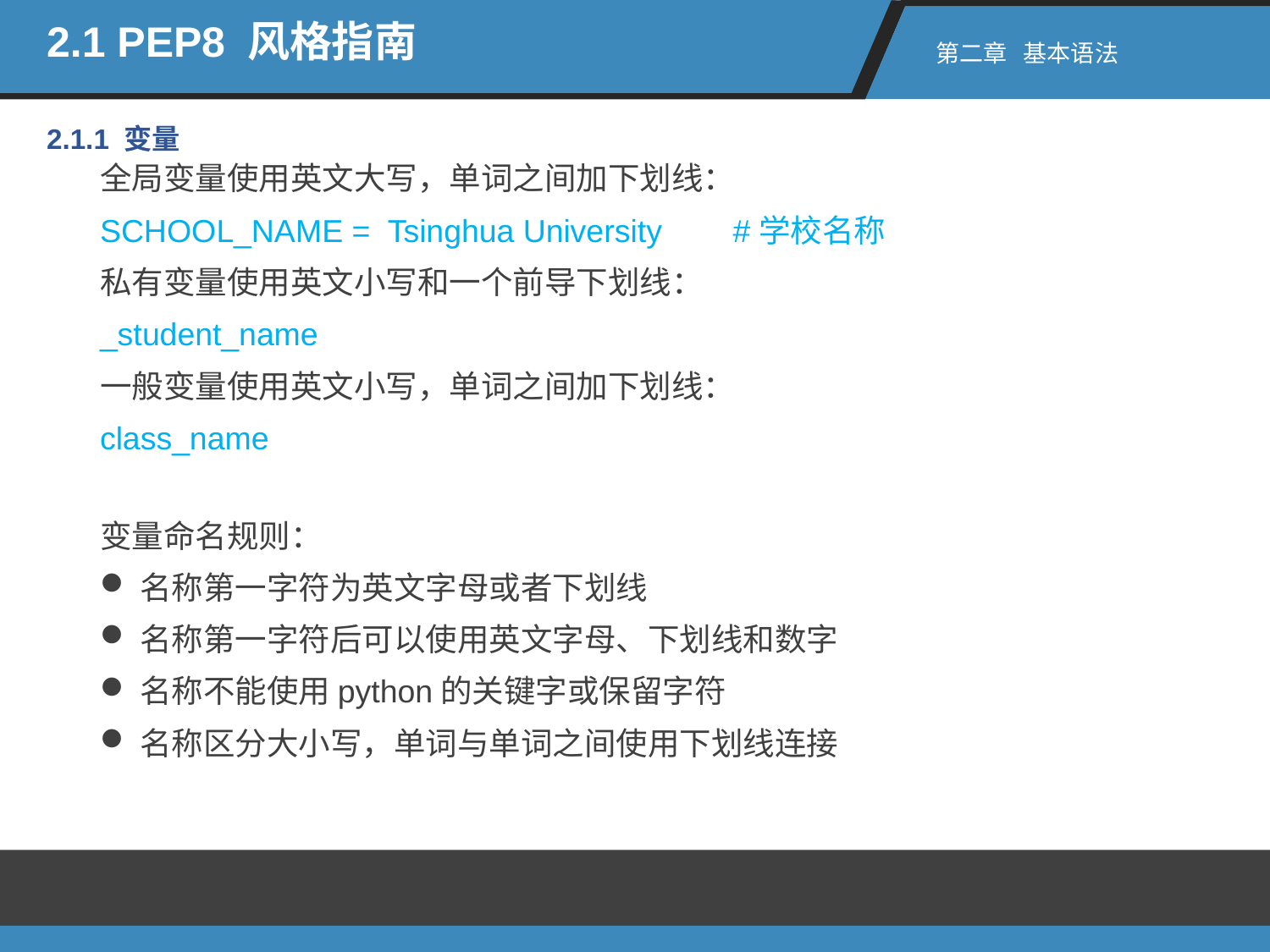

2.1 PEP8 风格指南

第二章   基本语法
2.1.1 变量

全局变量使用英文大写，单词之间加下划线：
SCHOOL_NAME =  Tsinghua University        #学校名称
私有变量使用英文小写和一个前导下划线：
_student_name
一般变量使用英文小写，单词之间加下划线：
class_name

变量命名规则：
名称第一字符为英文字母或者下划线
名称第一字符后可以使用英文字母、下划线和数字
名称不能使用python的关键字或保留字符
名称区分大小写，单词与单词之间使用下划线连接